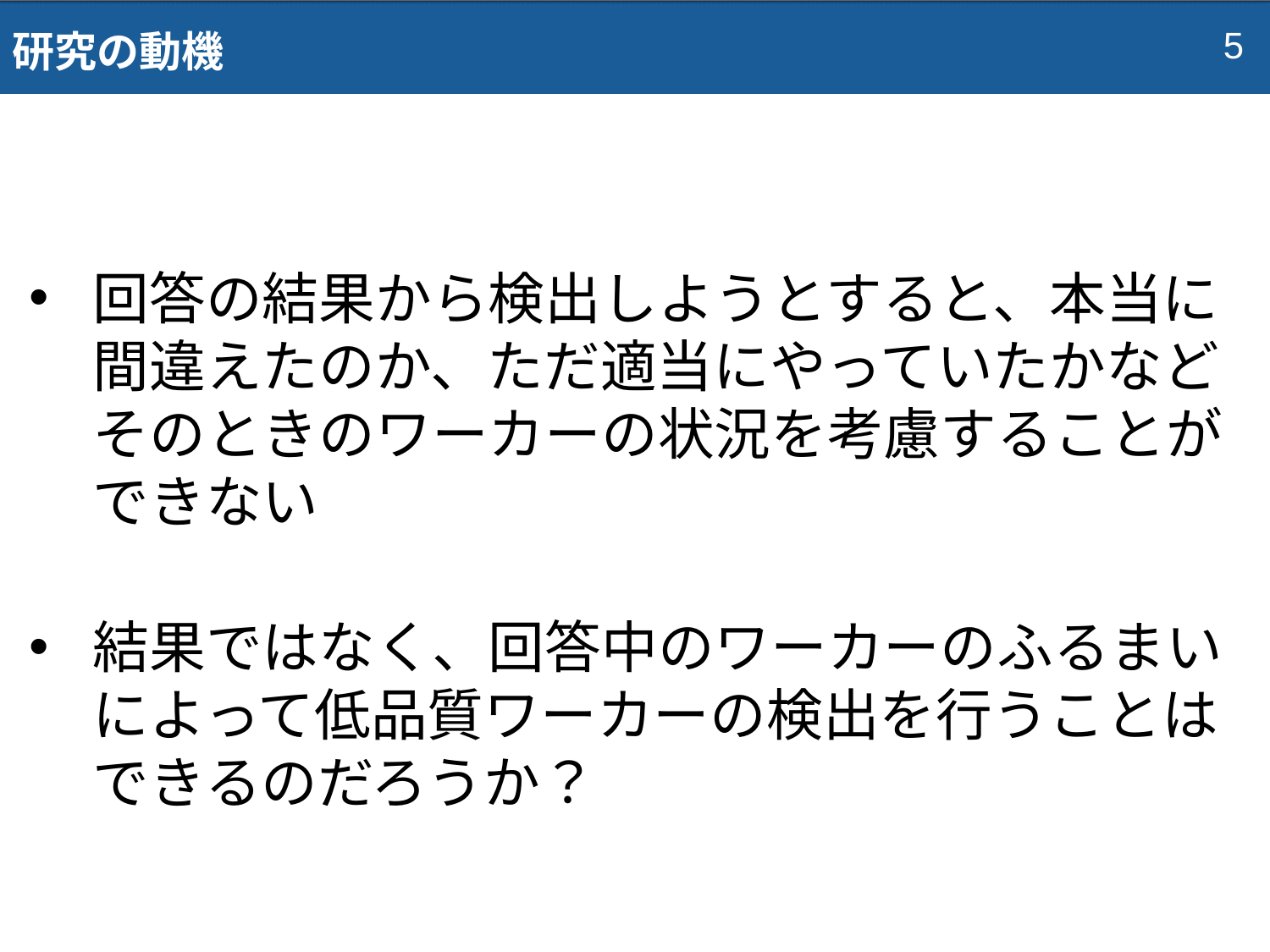

研究の動機
5
回答の結果から検出しようとすると、本当に間違えたのか、ただ適当にやっていたかなどそのときのワーカーの状況を考慮することができない
結果ではなく、回答中のワーカーのふるまいによって低品質ワーカーの検出を行うことはできるのだろうか？